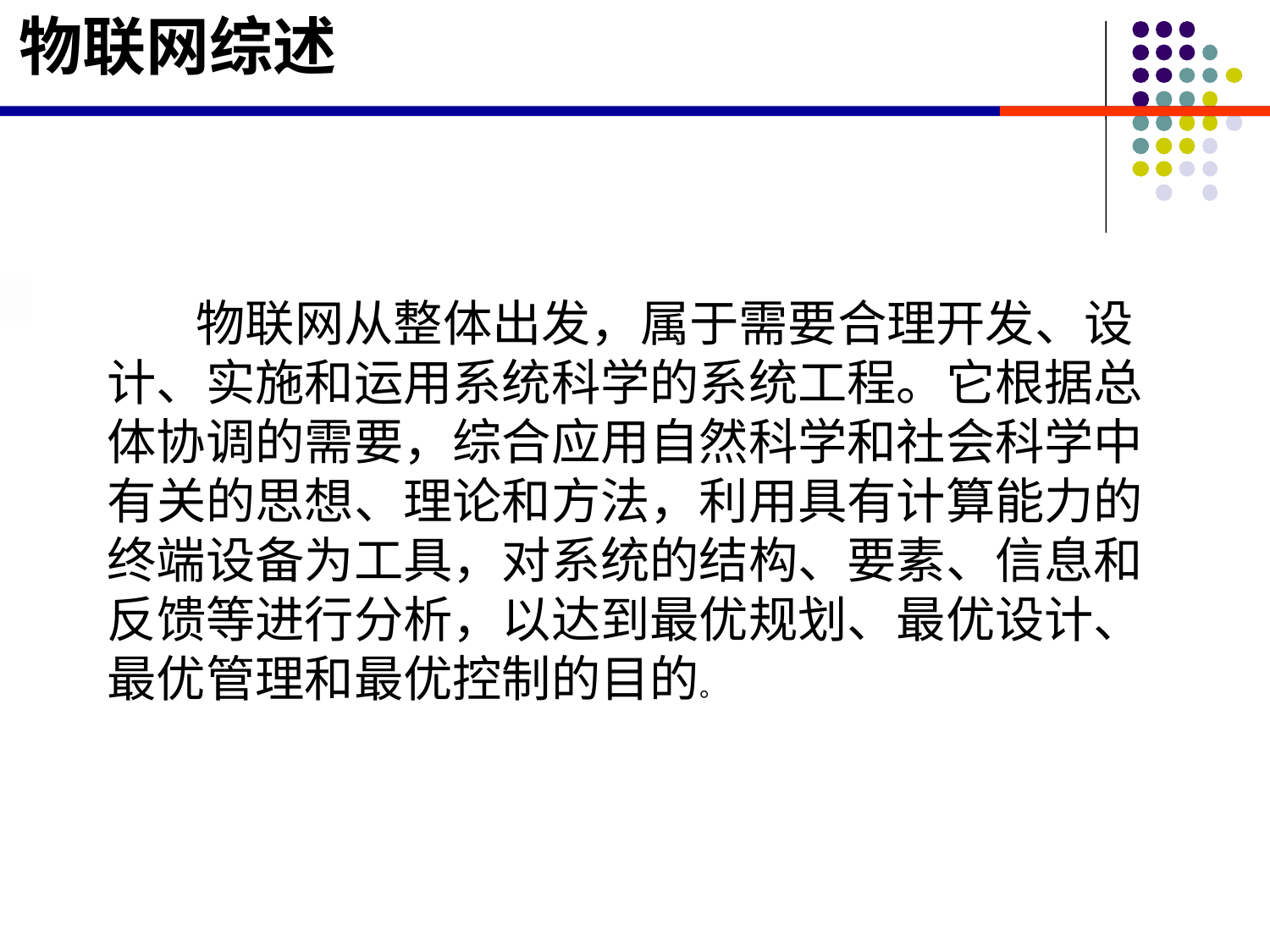

物联网综述

       物联网从整体出发，属于需要合理开发、设计、实施和运用系统科学的系统工程。它根据总体协调的需要，综合应用自然科学和社会科学中有关的思想、理论和方法，利用具有计算能力的终端设备为工具，对系统的结构、要素、信息和反馈等进行分析，以达到最优规划、最优设计、最优管理和最优控制的目的。